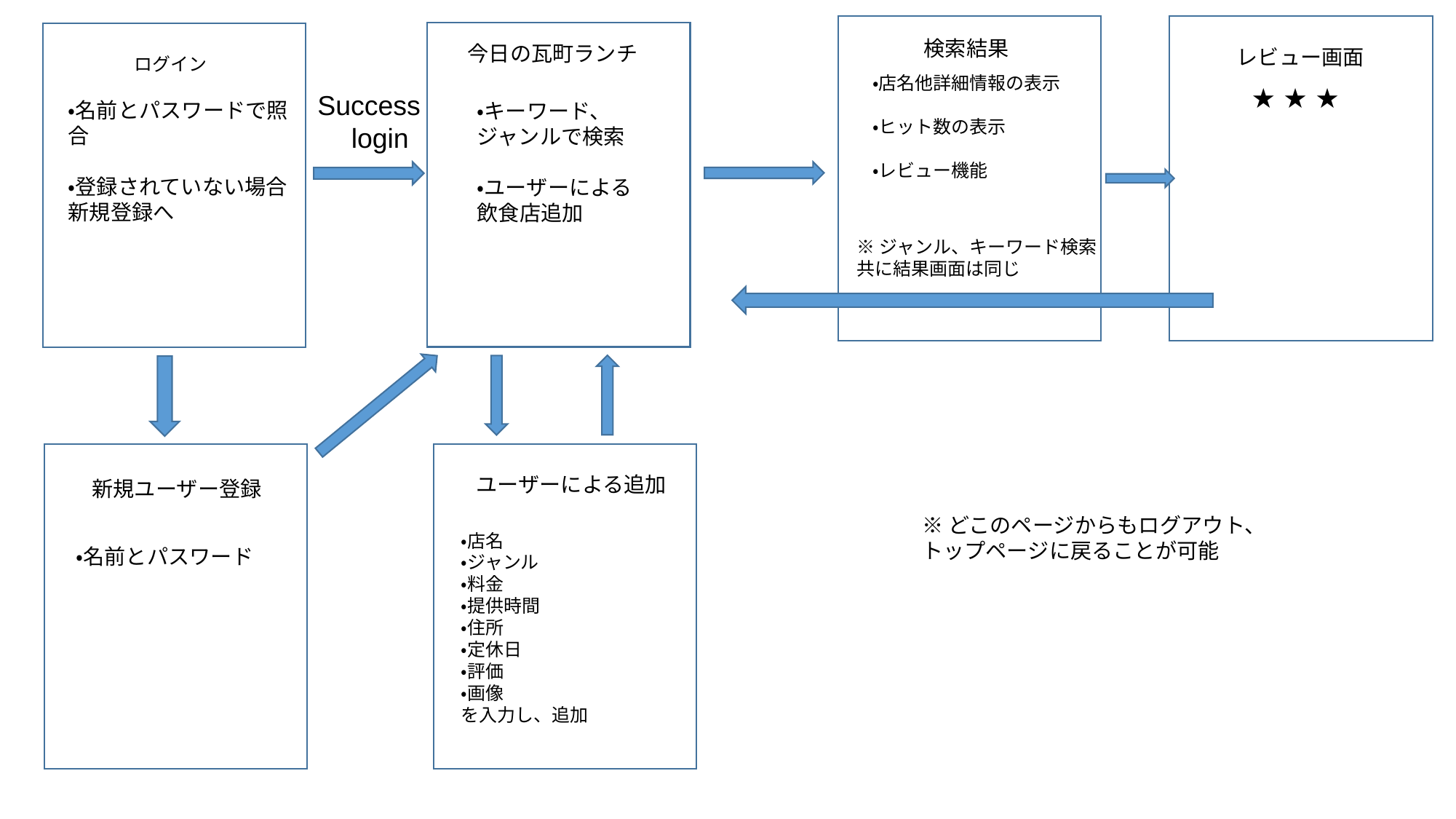

検索結果
・店名他詳細情報の表示

・ヒット数の表示

・レビュー機能
※ジャンル、キーワード検索
共に結果画面は同じ

レビュー画面
★ ★ ★

今日の瓦町ランチ
・キーワード、
ジャンルで検索

・ユーザーによる
飲食店追加

ログイン
・名前とパスワードで照合

・登録されていない場合
新規登録へ
Success　login

新規ユーザー登録
・名前とパスワード

ユーザーによる追加
・店名
・ジャンル
・料金
・提供時間
・住所
・定休日
・評価
・画像
を入力し、追加
※どこのページからもログアウト、
トップページに戻ることが可能